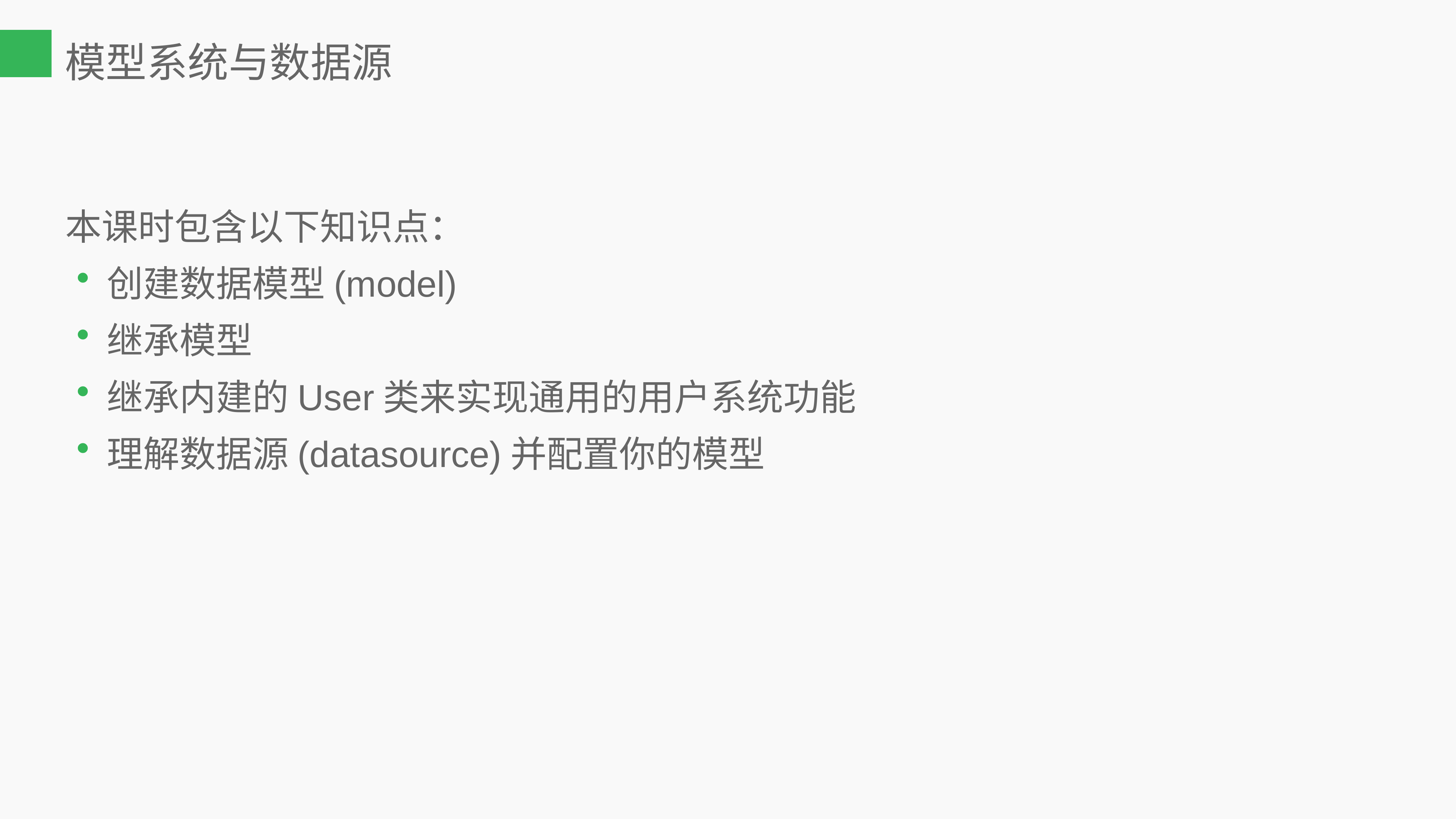

模型系统与数据源
本课时包含以下知识点：
创建数据模型(model)
继承模型
继承内建的User类来实现通用的用户系统功能
理解数据源(datasource)并配置你的模型